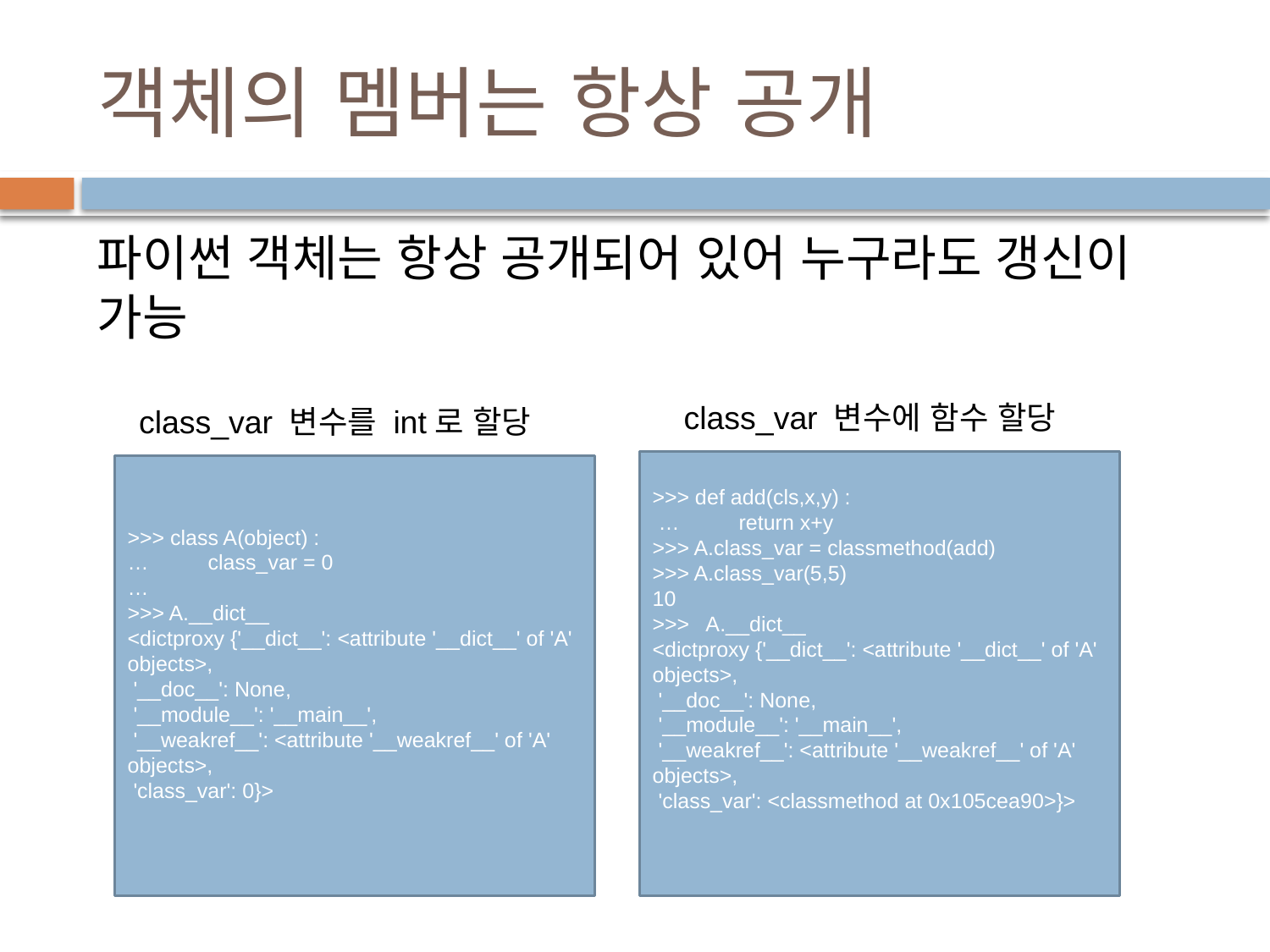

# 객체의 멤버는 항상 공개
파이썬 객체는 항상 공개되어 있어 누구라도 갱신이 가능
class_var 변수에 함수 할당
class_var 변수를 int로 할당
>>> def add(cls,x,y) :
 …          return x+y
>>> A.class_var = classmethod(add)
>>> A.class_var(5,5)
10
>>>   A.__dict__
<dictproxy {'__dict__': <attribute '__dict__' of 'A' objects>,
 '__doc__': None,
 '__module__': '__main__',
 '__weakref__': <attribute '__weakref__' of 'A' objects>,
 'class_var': <classmethod at 0x105cea90>}>

>>> class A(object) :
…          class_var = 0
…
>>> A.__dict__
<dictproxy {'__dict__': <attribute '__dict__' of 'A' objects>,
 '__doc__': None,
 '__module__': '__main__',
 '__weakref__': <attribute '__weakref__' of 'A' objects>,
 'class_var': 0}>